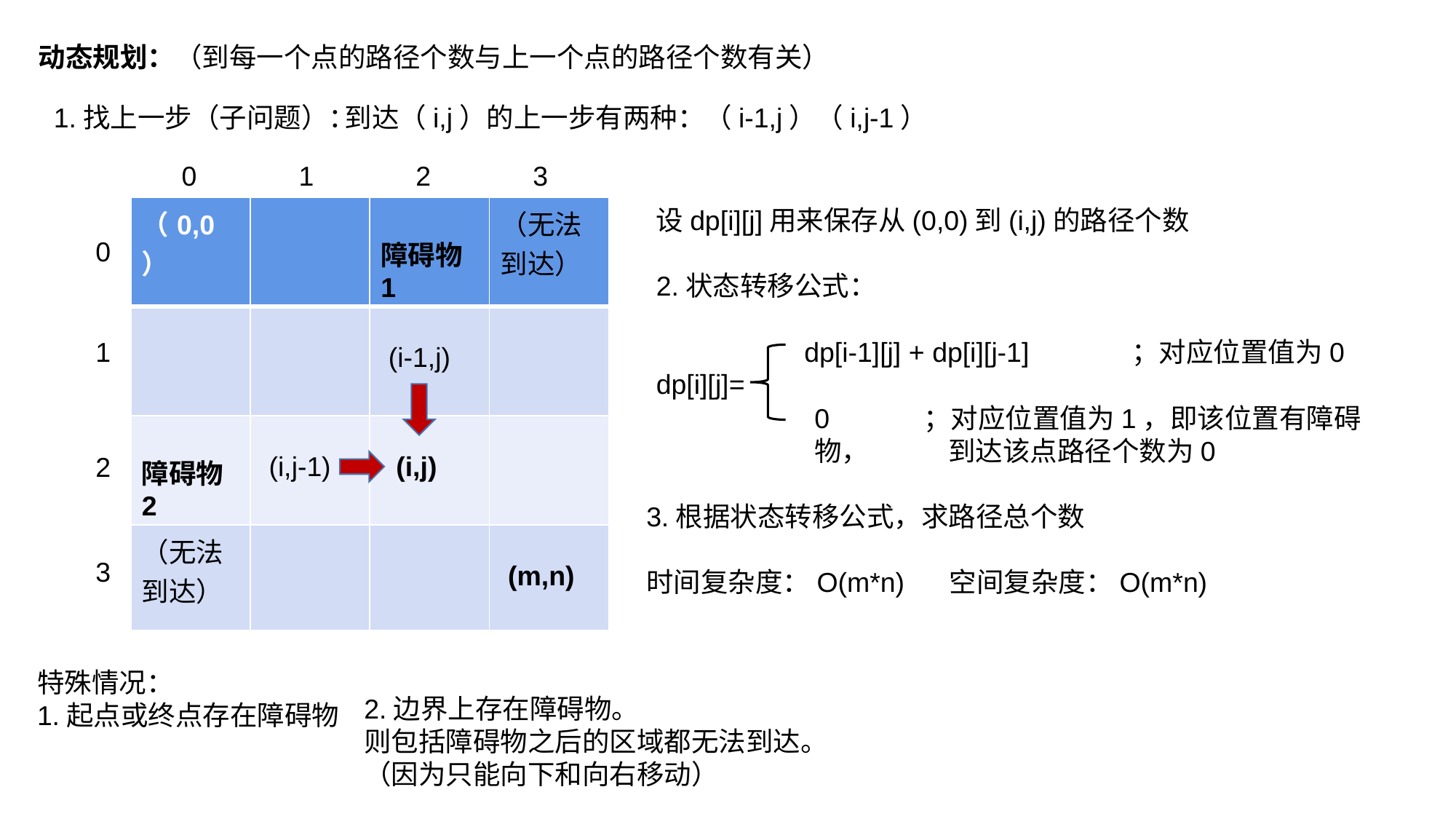

动态规划：（到每一个点的路径个数与上一个点的路径个数有关）

1.找上一步（子问题）：

到达（i,j）的上一步有两种：（i-1,j）（i,j-1）
0
1
2
3
| （0,0） |  | 障碍物1 | （无法到达） |
| --- | --- | --- | --- |
|  |  | (i-1,j) |  |
| 障碍物2 | (i,j-1) | (i,j) |  |
| （无法到达） |  |  | (m,n) |
设dp[i][j]用来保存从(0,0)到(i,j)的路径个数

2.状态转移公式：

dp[i][j]=

0
1
dp[i-1][j] + dp[i][j-1]	；对应位置值为0

0	；对应位置值为1，即该位置有障碍物，	    到达该点路径个数为0
2

3.根据状态转移公式，求路径总个数

时间复杂度：O(m*n)     空间复杂度：O(m*n)
3
特殊情况：
1.起点或终点存在障碍物
2.边界上存在障碍物。
则包括障碍物之后的区域都无法到达。
（因为只能向下和向右移动）